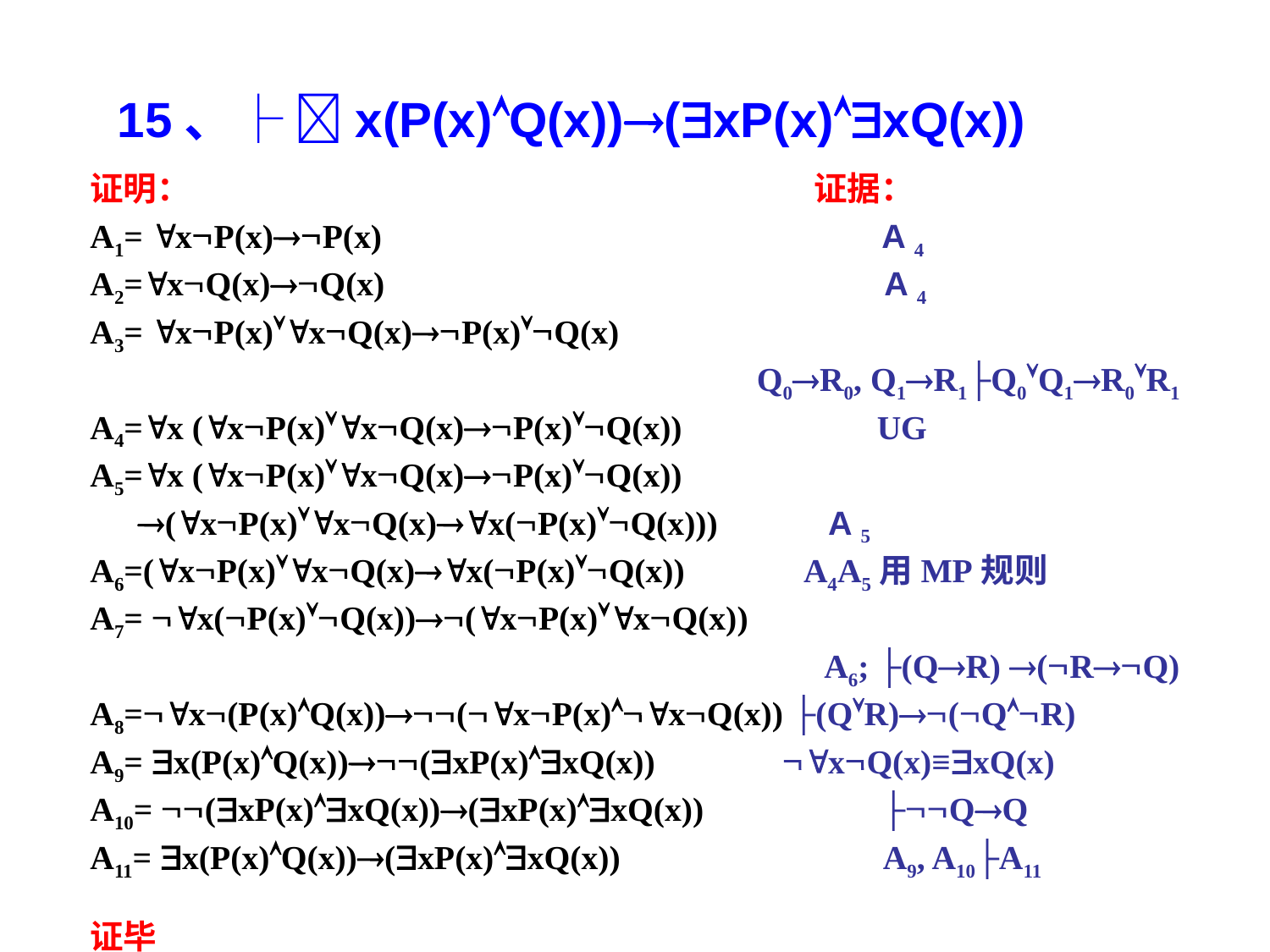

15、├ ∃x(P(x)∧Q(x))→(∃xP(x)∧∃xQ(x))
证明：                                                                                  证据：
A1= ∀x¬P(x)→¬P(x)                                                           A 4
A2=∀x¬Q(x)→¬Q(x)                                                           A 4
A3= ∀x¬P(x)∨∀x¬Q(x)→¬P(x)∨¬Q(x)
Q0→R0, Q1→R1├Q0∨Q1→R0∨R1
A4=∀x (∀x¬P(x)∨∀x¬Q(x)→¬P(x)∨¬Q(x))                       UG
A5=∀x (∀x¬P(x)∨∀x¬Q(x)→¬P(x)∨¬Q(x))
	→(∀x¬P(x)∨∀x¬Q(x)→∀x(¬P(x)∨¬Q(x)))             A 5
A6=(∀x¬P(x)∨∀x¬Q(x)→∀x(¬P(x)∨¬Q(x))              A4A5用MP规则
A7= ¬∀x(¬P(x)∨¬Q(x))→¬(∀x¬P(x)∨∀x¬Q(x))
A6; ├(Q→R) →(¬R→¬Q)
A8=¬∀x¬(P(x)∧Q(x))→¬¬(¬∀x¬P(x)∧¬∀x¬Q(x)) ├(Q∨R)→¬(¬Q∧¬R)
A9= ∃x(P(x)∧Q(x))→¬¬(∃xP(x)∧∃xQ(x))               ¬∀x¬Q(x)≡∃xQ(x)
A10= ¬¬(∃xP(x)∧∃xQ(x))→(∃xP(x)∧∃xQ(x))                     ├¬¬Q→Q
A11= ∃x(P(x)∧Q(x))→(∃xP(x)∧∃xQ(x))                               A9, A10├A11
证毕